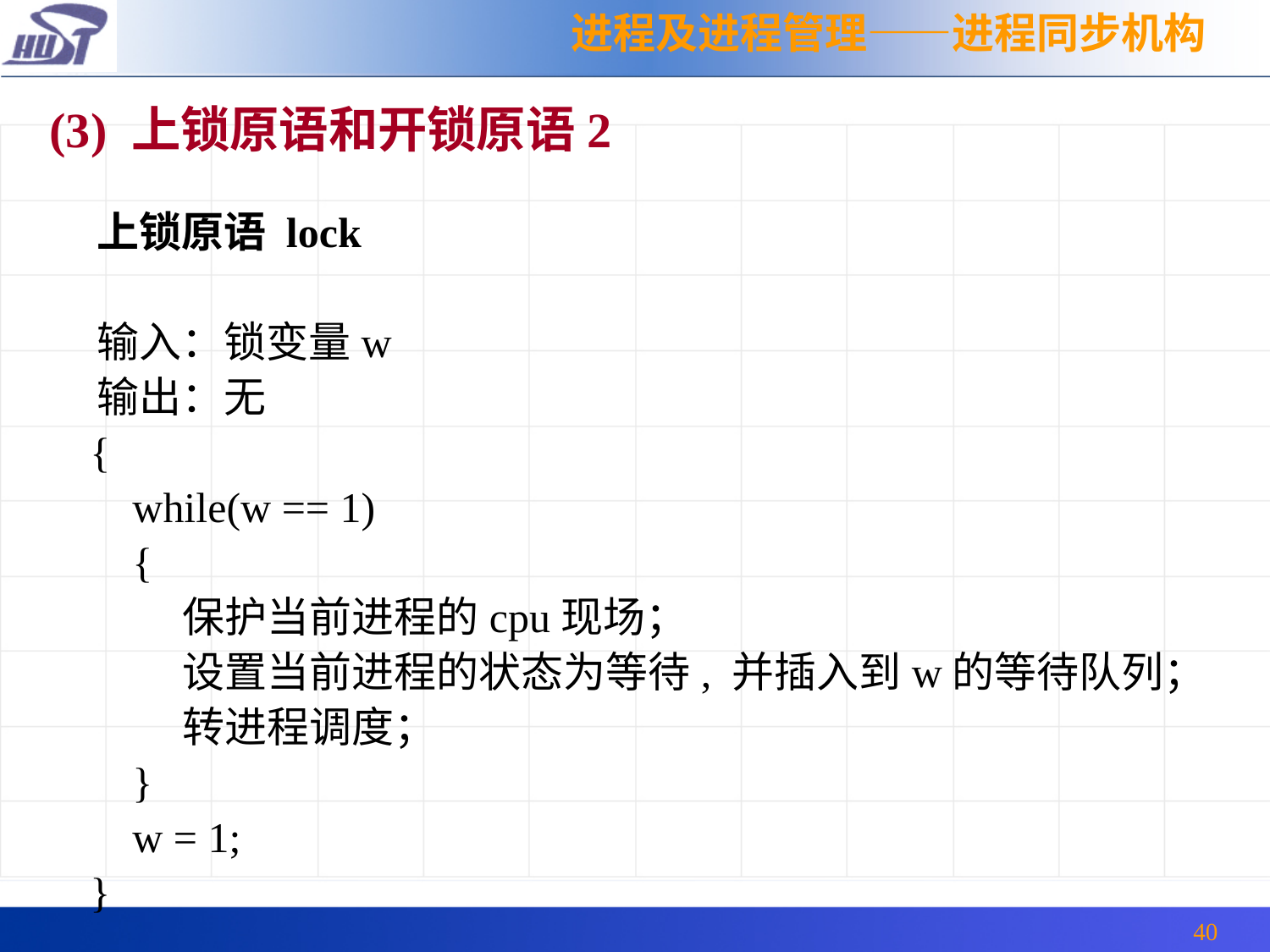

进程及进程管理——进程同步机构
(3) 上锁原语和开锁原语2
   上锁原语 lock

   输入：锁变量w
   输出：无
   {
       while(w == 1)
       {
            保护当前进程的cpu现场；
            设置当前进程的状态为等待, 并插入到w的等待队列；
            转进程调度；
       }
       w = 1;
   }
40